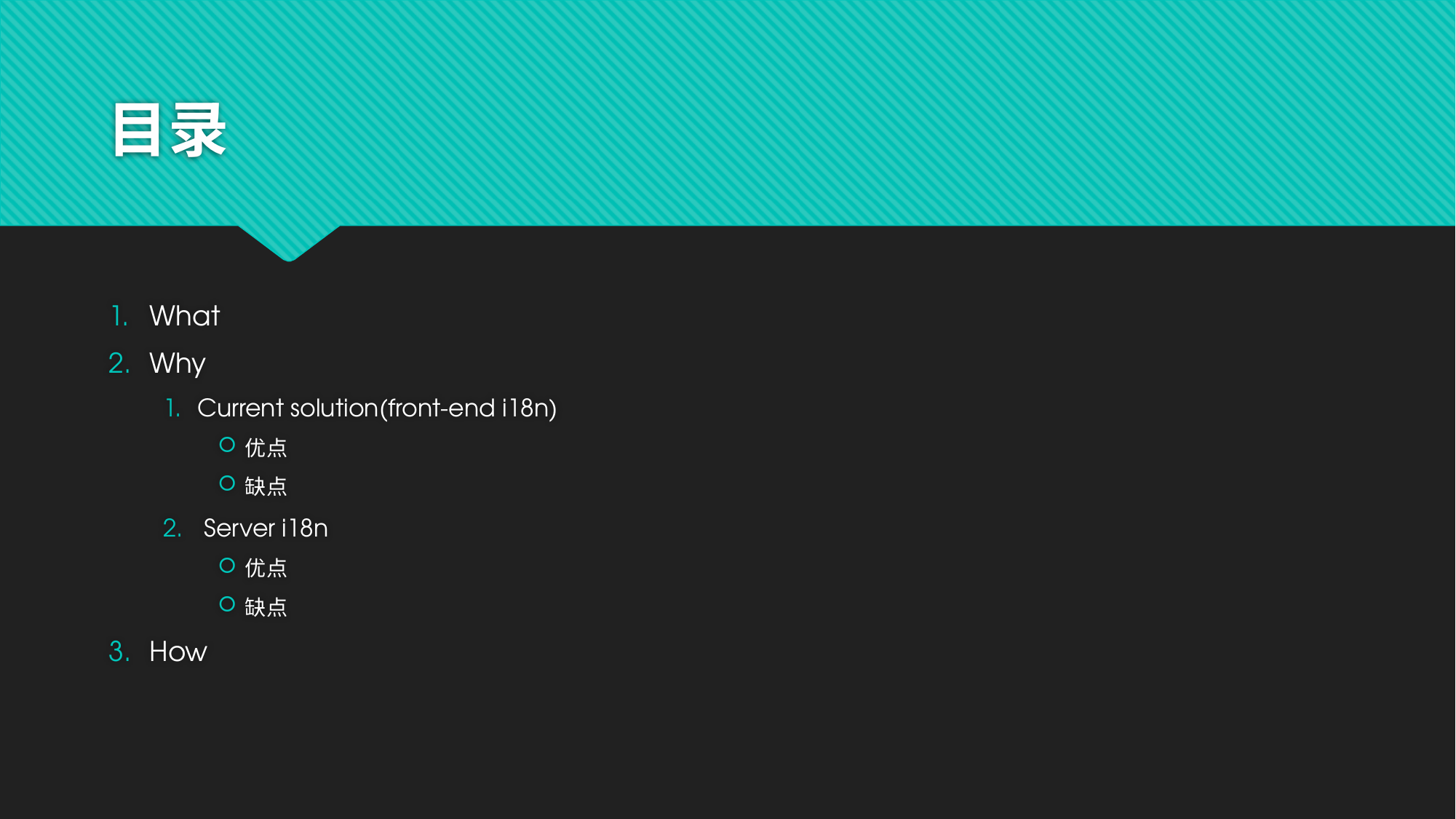

# 目录
What
Why
Current solution(front-end i18n)
优点
缺点
Server i18n
优点
缺点
How